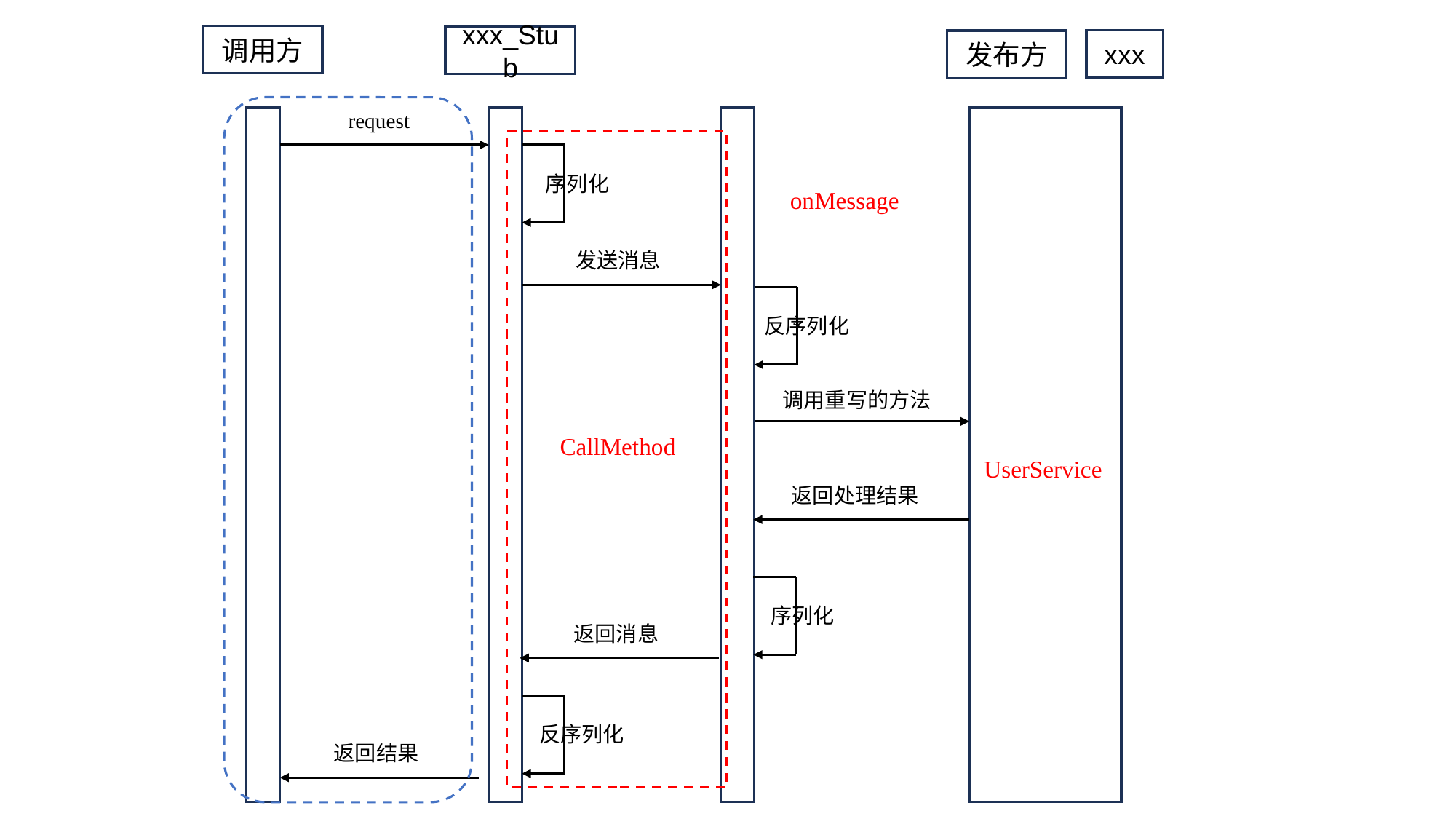

调用方
xxx_Stub
xxx
发布方

request

序列化
onMessage

发送消息
反序列化
调用重写的方法
CallMethod
UserService
返回处理结果
序列化
返回消息
反序列化
返回结果